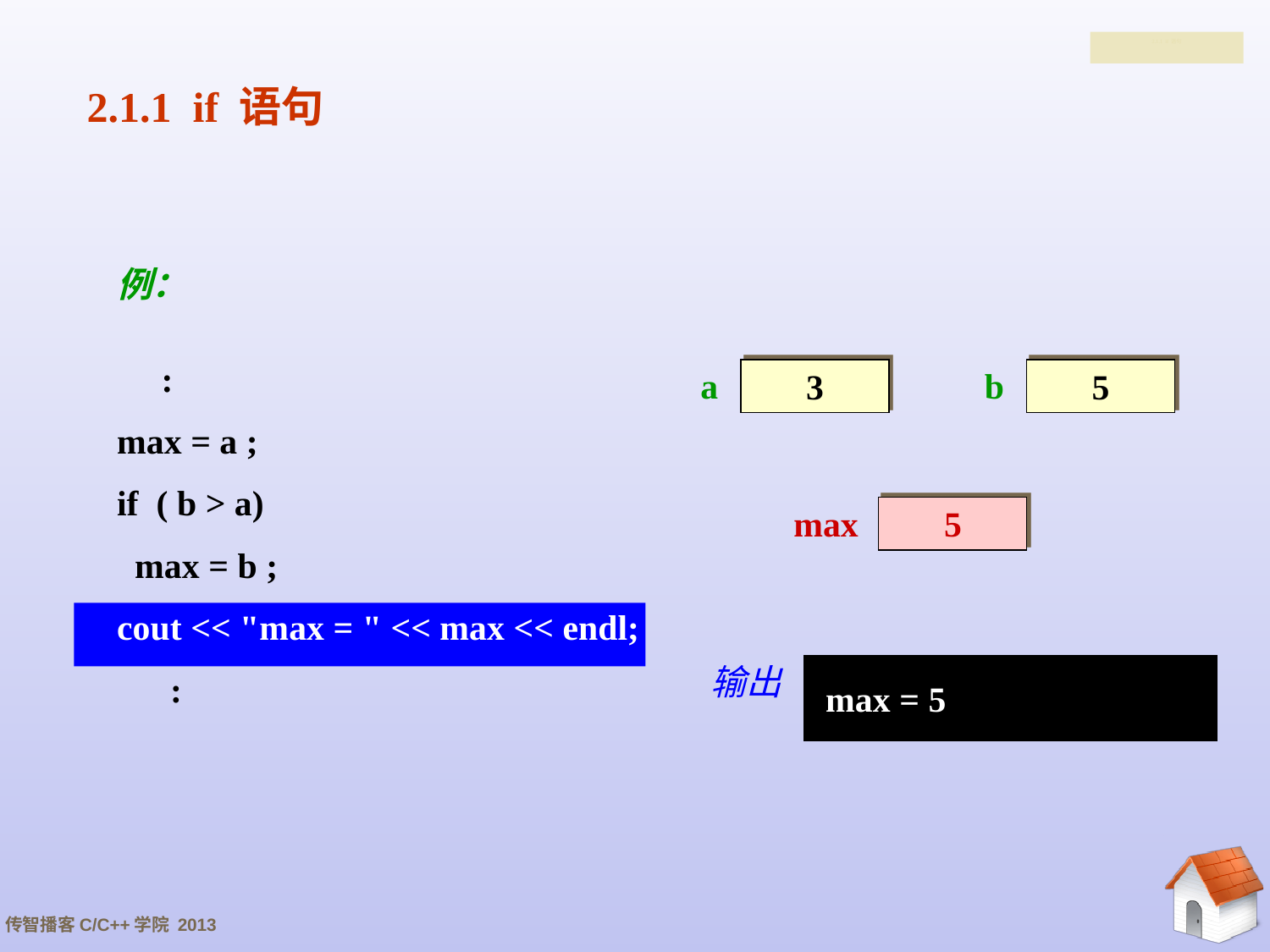

# 2.1.1  if 语句
2.1.1  if 语句
例：

     :
max = a ;
if  ( b > a)
  max = b ;
cout << "max = " << max << endl;
      :
a
b
3
5
max

5

输出
 max = 5